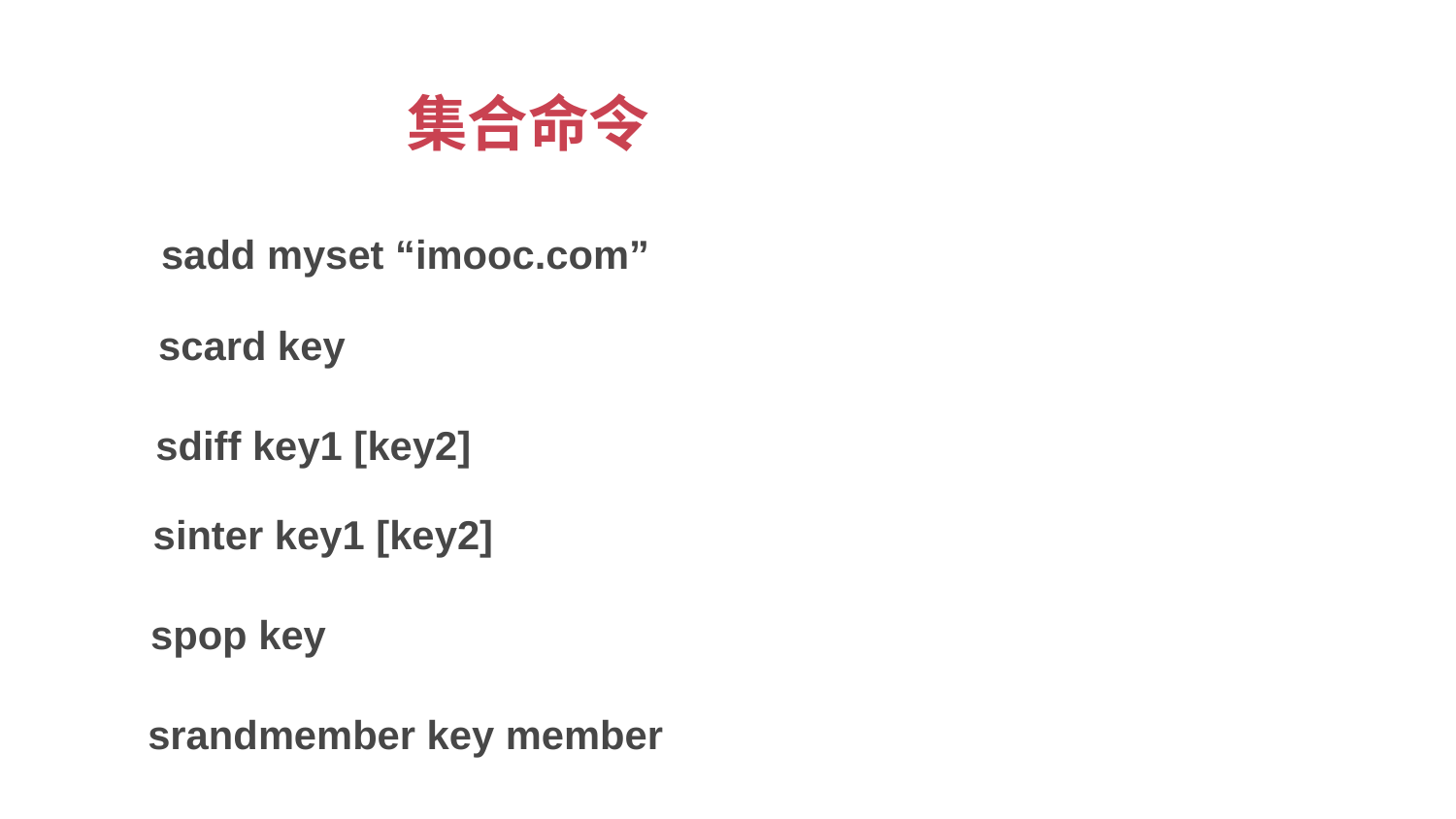

集合命令
sadd myset “imooc.com”
scard key
sdiff key1 [key2]
sinter key1 [key2]
spop key
srandmember key member